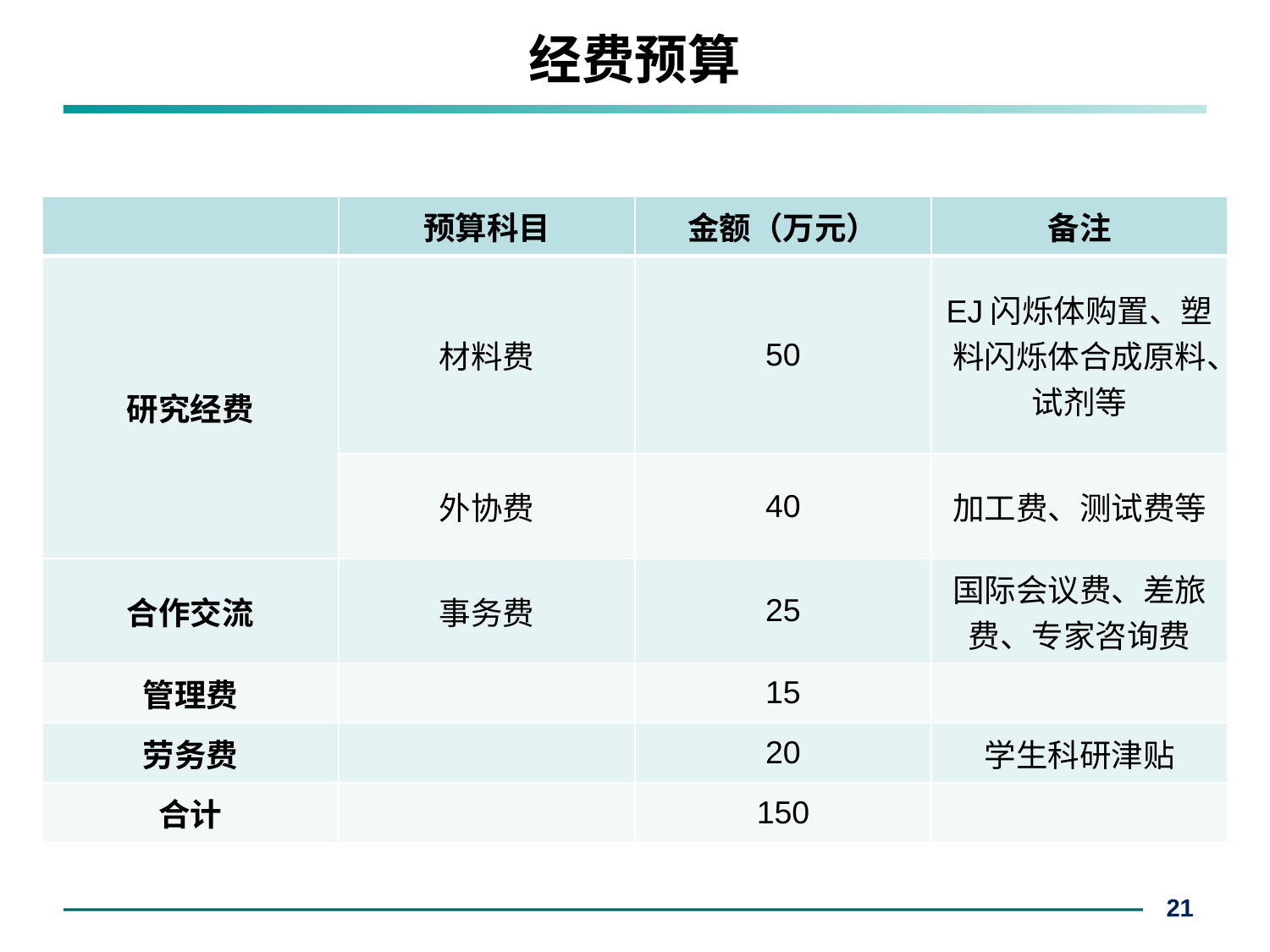

# 经费预算
|  | 预算科目 | 金额（万元） | 备注 |
| --- | --- | --- | --- |
| 研究经费 | 材料费 | 50 | EJ闪烁体购置、塑料闪烁体合成原料、试剂等 |
|  | 外协费 | 40 | 加工费、测试费等 |
| 合作交流 | 事务费 | 25 | 国际会议费、差旅费、专家咨询费 |
| 管理费 |  | 15 |  |
| 劳务费 |  | 20 | 学生科研津贴 |
| 合计 |  | 150 |  |
21